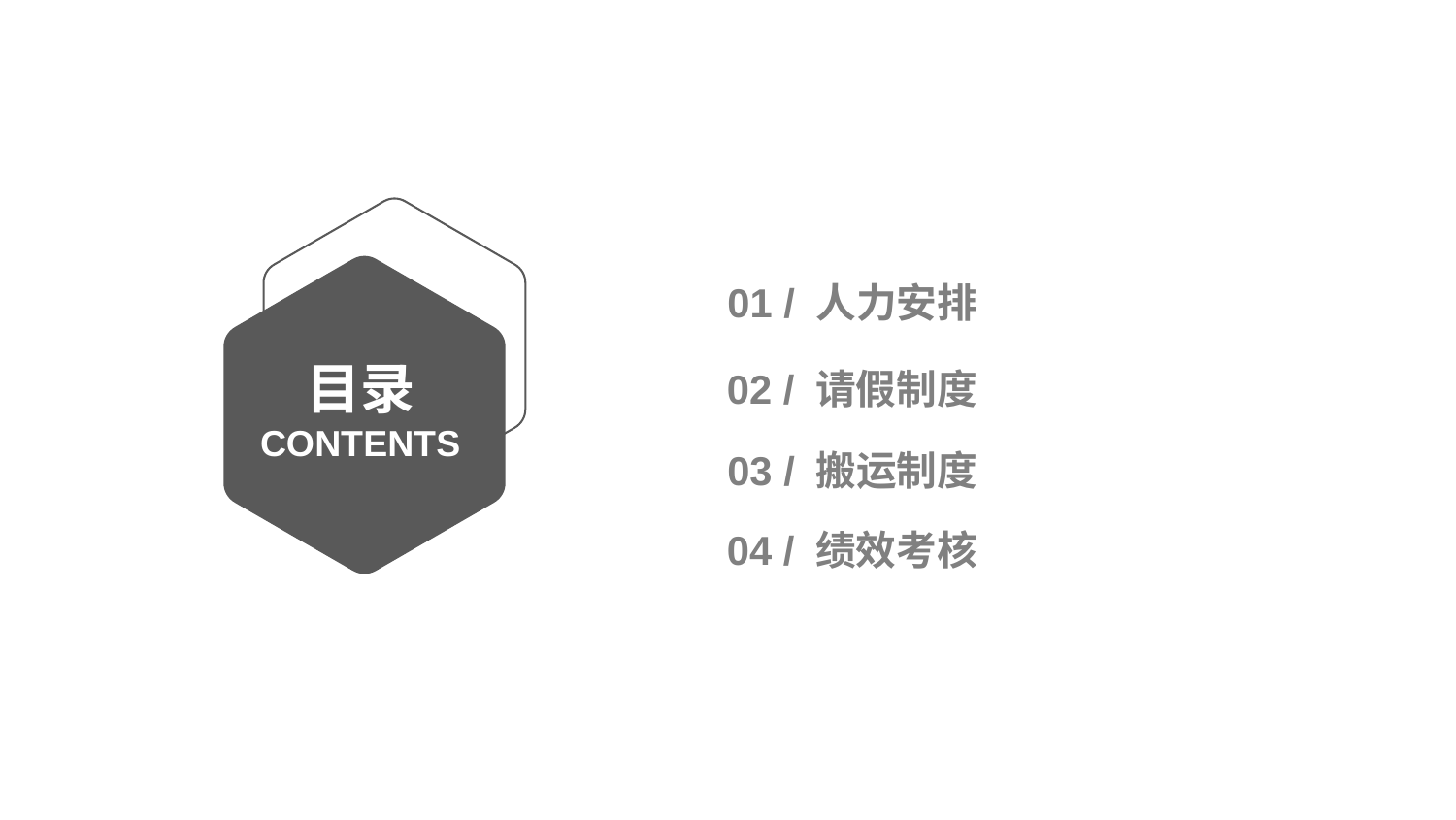

01 / 人力安排
目录
CONTENTS
02 / 请假制度
03 / 搬运制度
04 / 绩效考核